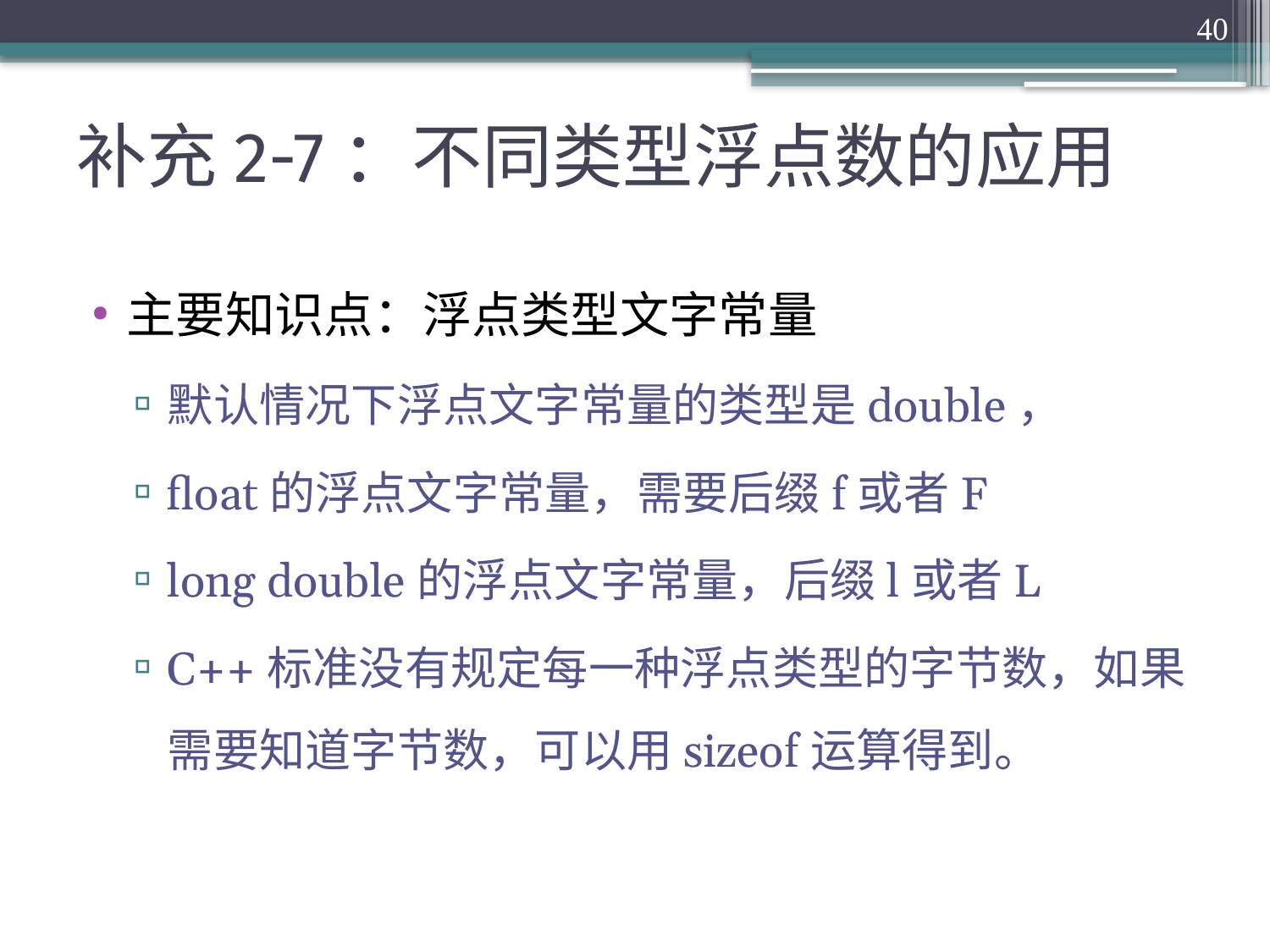

40
# 补充2-7：不同类型浮点数的应用
主要知识点：浮点类型文字常量
默认情况下浮点文字常量的类型是double，
float的浮点文字常量，需要后缀f或者F
long double的浮点文字常量，后缀l或者L
C++标准没有规定每一种浮点类型的字节数，如果需要知道字节数，可以用sizeof运算得到。